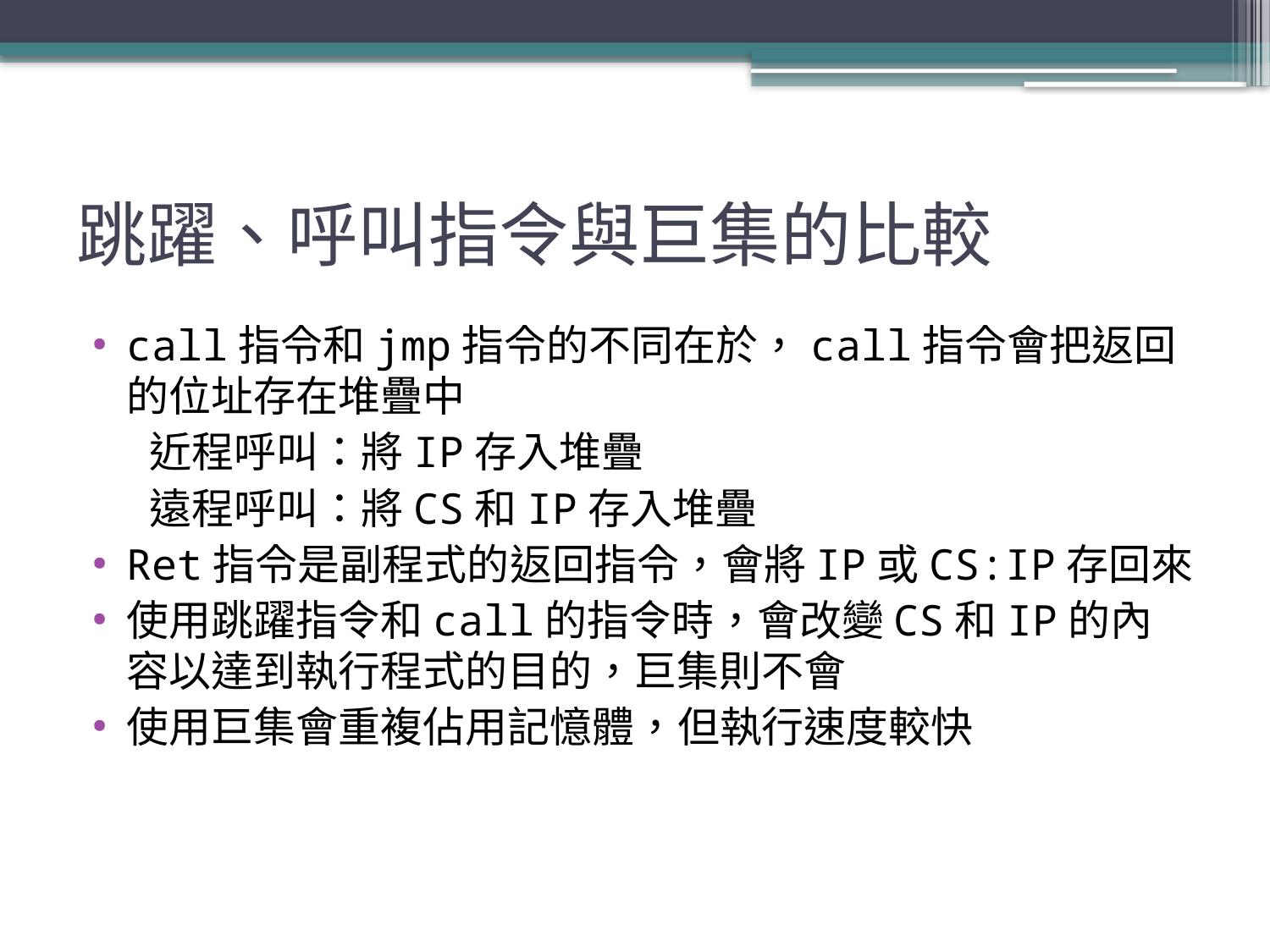

# 跳躍、呼叫指令與巨集的比較
call指令和jmp指令的不同在於，call指令會把返回的位址存在堆疊中
     近程呼叫：將IP存入堆疊
     遠程呼叫：將CS和IP存入堆疊
Ret指令是副程式的返回指令，會將IP或CS:IP存回來
使用跳躍指令和call的指令時，會改變CS和IP的內容以達到執行程式的目的，巨集則不會
使用巨集會重複佔用記憶體，但執行速度較快